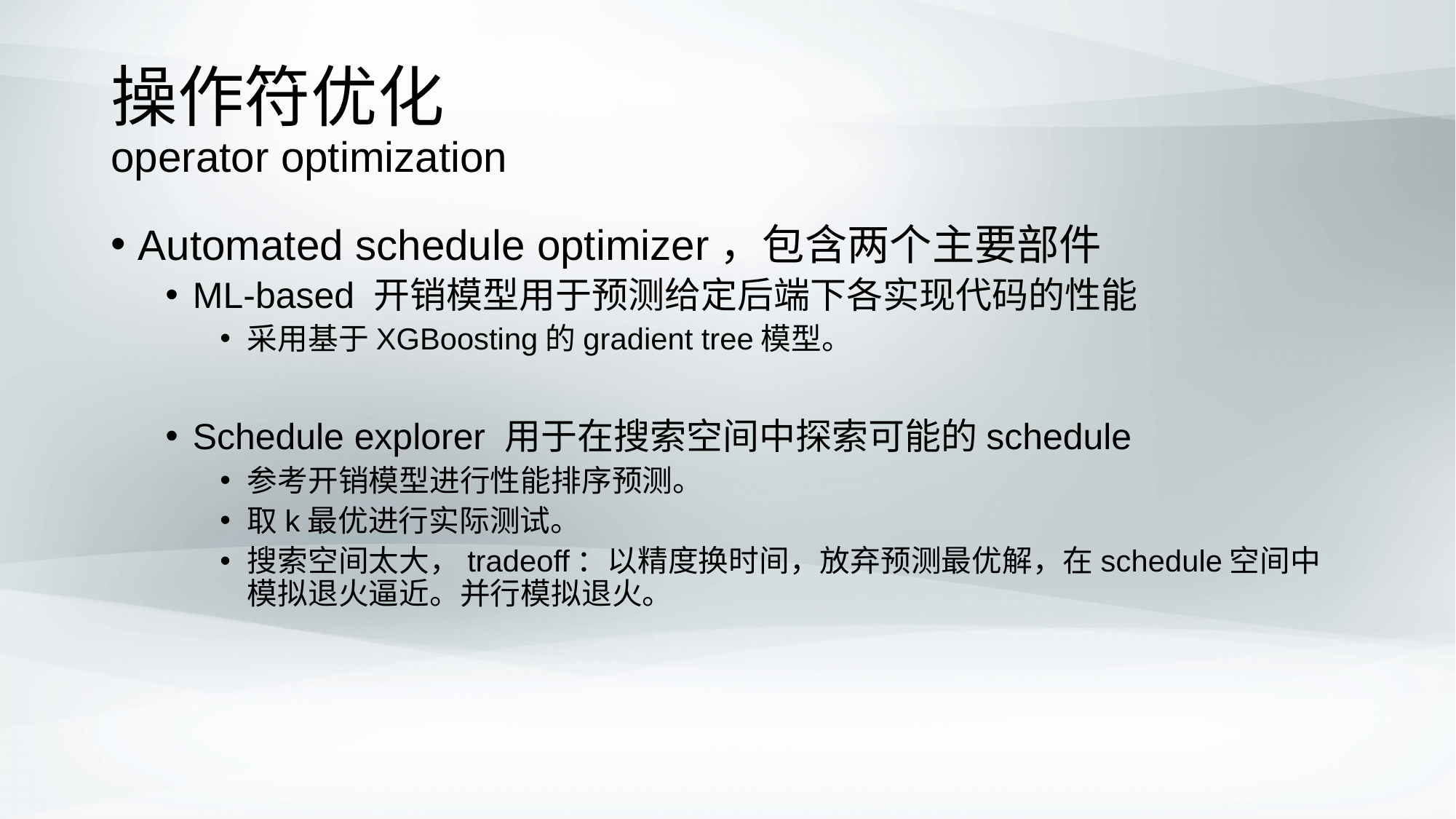

# 操作符优化 operator optimization
Automated schedule optimizer，包含两个主要部件
ML-based 开销模型用于预测给定后端下各实现代码的性能
采用基于XGBoosting的gradient tree模型。

Schedule explorer 用于在搜索空间中探索可能的schedule
参考开销模型进行性能排序预测。
取k最优进行实际测试。
搜索空间太大，tradeoff：以精度换时间，放弃预测最优解，在schedule空间中模拟退火逼近。并行模拟退火。